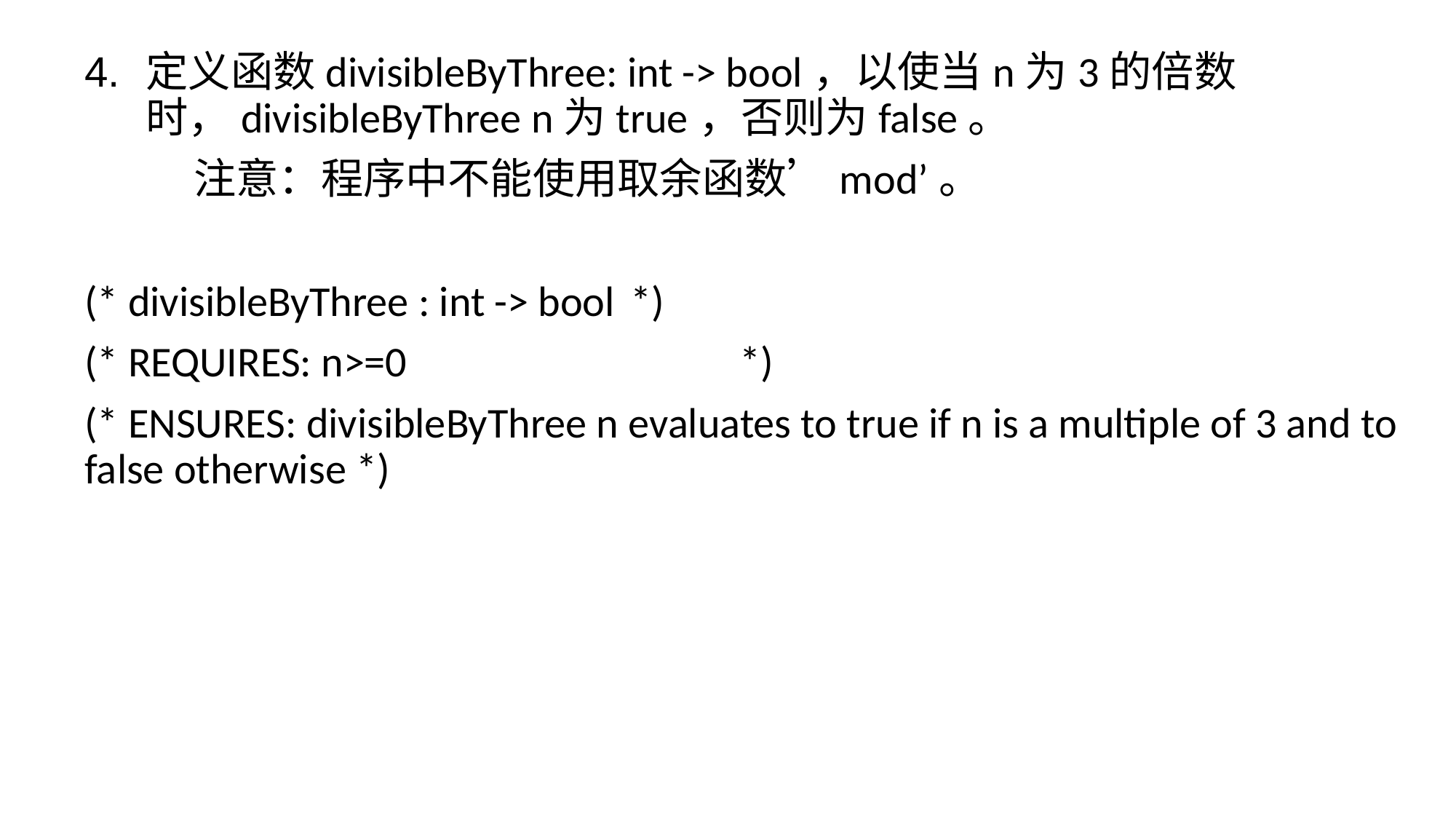

定义函数divisibleByThree: int -> bool，以使当n为3的倍数时，divisibleByThree n为true，否则为false。
	注意：程序中不能使用取余函数’mod’。

(* divisibleByThree : int -> bool 	*)
(* REQUIRES: n>=0				*)
(* ENSURES: divisibleByThree n evaluates to true if n is a multiple of 3 and to false otherwise *)